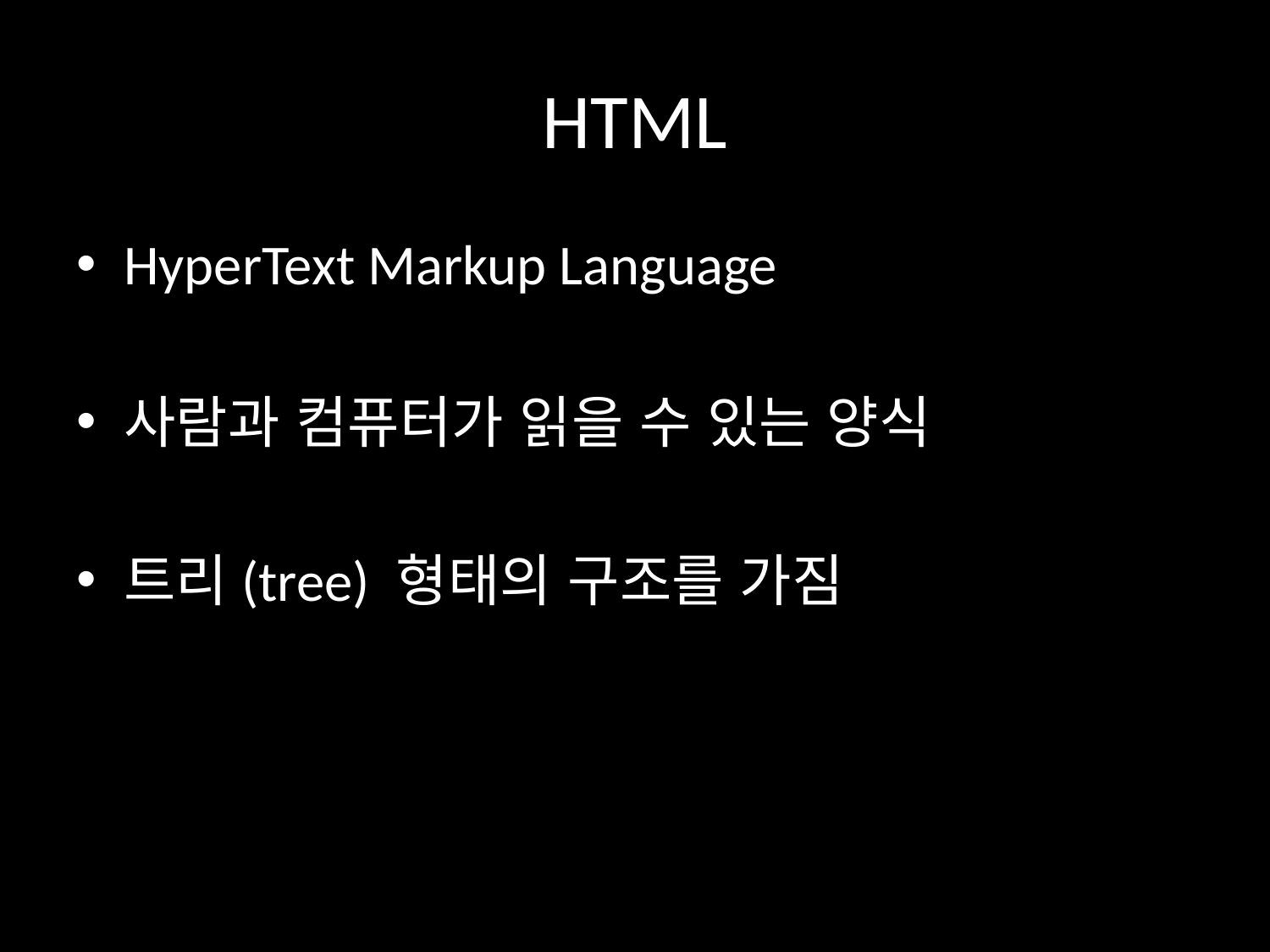

# HTML
HyperText Markup Language

사람과 컴퓨터가 읽을 수 있는 양식

트리(tree)​ 형태의 구조를 가짐